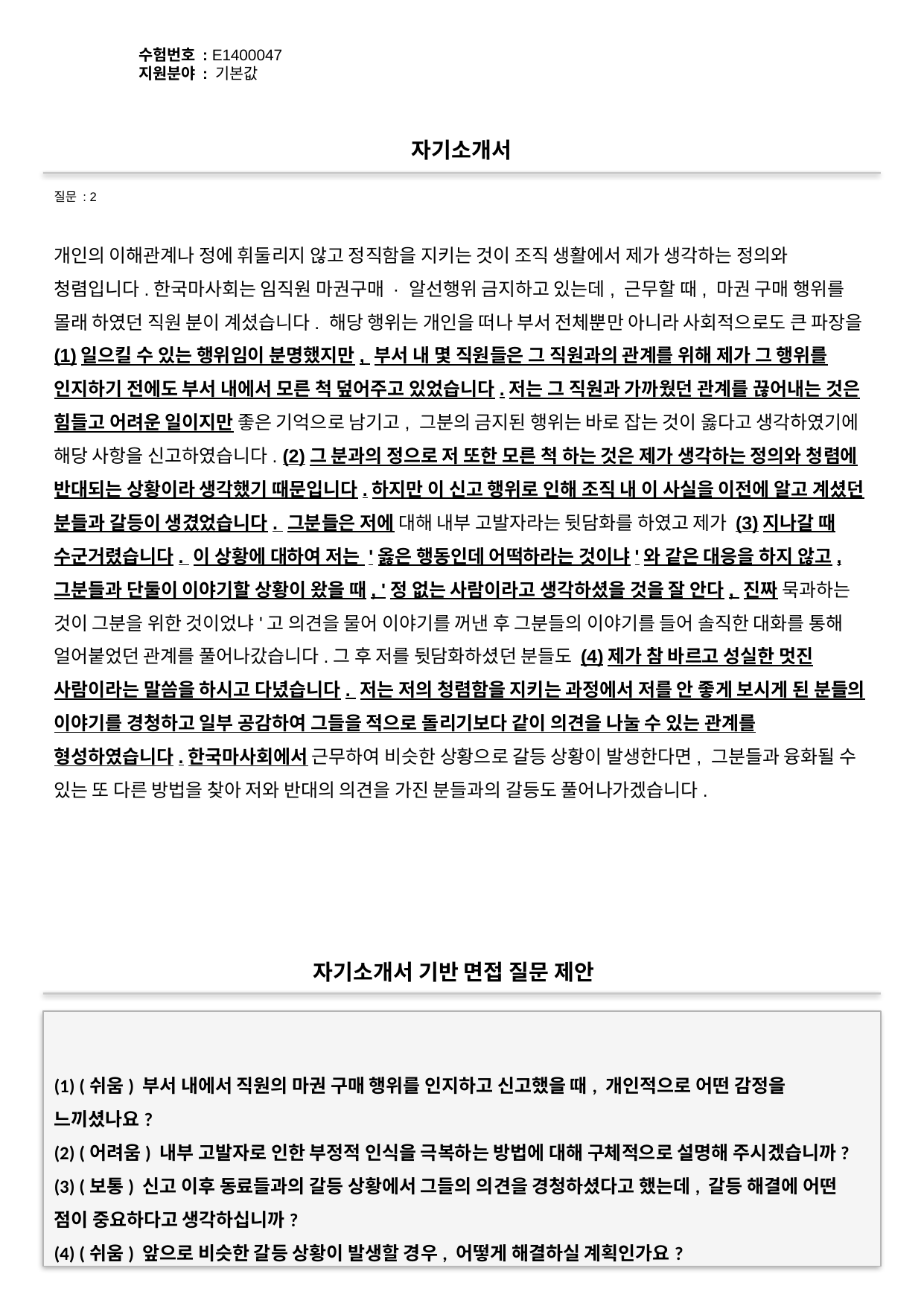

수험번호 : E1400047
지원분야 : 기본값
#

자기소개서

질문 : 2

개인의 이해관계나 정에 휘둘리지 않고 정직함을 지키는 것이 조직 생활에서 제가 생각하는 정의와 청렴입니다.한국마사회는 임직원 마권구매 · 알선행위 금지하고 있는데, 근무할 때, 마권 구매 행위를 몰래 하였던 직원 분이 계셨습니다. 해당 행위는 개인을 떠나 부서 전체뿐만 아니라 사회적으로도 큰 파장을 (1)일으킬 수 있는 행위임이 분명했지만, 부서 내 몇 직원들은 그 직원과의 관계를 위해 제가 그 행위를 인지하기 전에도 부서 내에서 모른 척 덮어주고 있었습니다.저는 그 직원과 가까웠던 관계를 끊어내는 것은 힘들고 어려운 일이지만 좋은 기억으로 남기고, 그분의 금지된 행위는 바로 잡는 것이 옳다고 생각하였기에 해당 사항을 신고하였습니다. (2)그 분과의 정으로 저 또한 모른 척 하는 것은 제가 생각하는 정의와 청렴에 반대되는 상황이라 생각했기 때문입니다.하지만 이 신고 행위로 인해 조직 내 이 사실을 이전에 알고 계셨던 분들과 갈등이 생겼었습니다. 그분들은 저에 대해 내부 고발자라는 뒷담화를 하였고 제가 (3)지나갈 때 수군거렸습니다. 이 상황에 대하여 저는 '옳은 행동인데 어떡하라는 것이냐'와 같은 대응을 하지 않고, 그분들과 단둘이 이야기할 상황이 왔을 때, '정 없는 사람이라고 생각하셨을 것을 잘 안다, 진짜 묵과하는 것이 그분을 위한 것이었냐'고 의견을 물어 이야기를 꺼낸 후 그분들의 이야기를 들어 솔직한 대화를 통해 얼어붙었던 관계를 풀어나갔습니다.그 후 저를 뒷담화하셨던 분들도 (4)제가 참 바르고 성실한 멋진 사람이라는 말씀을 하시고 다녔습니다. 저는 저의 청렴함을 지키는 과정에서 저를 안 좋게 보시게 된 분들의 이야기를 경청하고 일부 공감하여 그들을 적으로 돌리기보다 같이 의견을 나눌 수 있는 관계를 형성하였습니다.한국마사회에서 근무하여 비슷한 상황으로 갈등 상황이 발생한다면, 그분들과 융화될 수 있는 또 다른 방법을 찾아 저와 반대의 의견을 가진 분들과의 갈등도 풀어나가겠습니다.

자기소개서 기반 면접 질문 제안

(1) (쉬움) 부서 내에서 직원의 마권 구매 행위를 인지하고 신고했을 때, 개인적으로 어떤 감정을 느끼셨나요?
(2) (어려움) 내부 고발자로 인한 부정적 인식을 극복하는 방법에 대해 구체적으로 설명해 주시겠습니까?
(3) (보통) 신고 이후 동료들과의 갈등 상황에서 그들의 의견을 경청하셨다고 했는데, 갈등 해결에 어떤 점이 중요하다고 생각하십니까?
(4) (쉬움) 앞으로 비슷한 갈등 상황이 발생할 경우, 어떻게 해결하실 계획인가요?